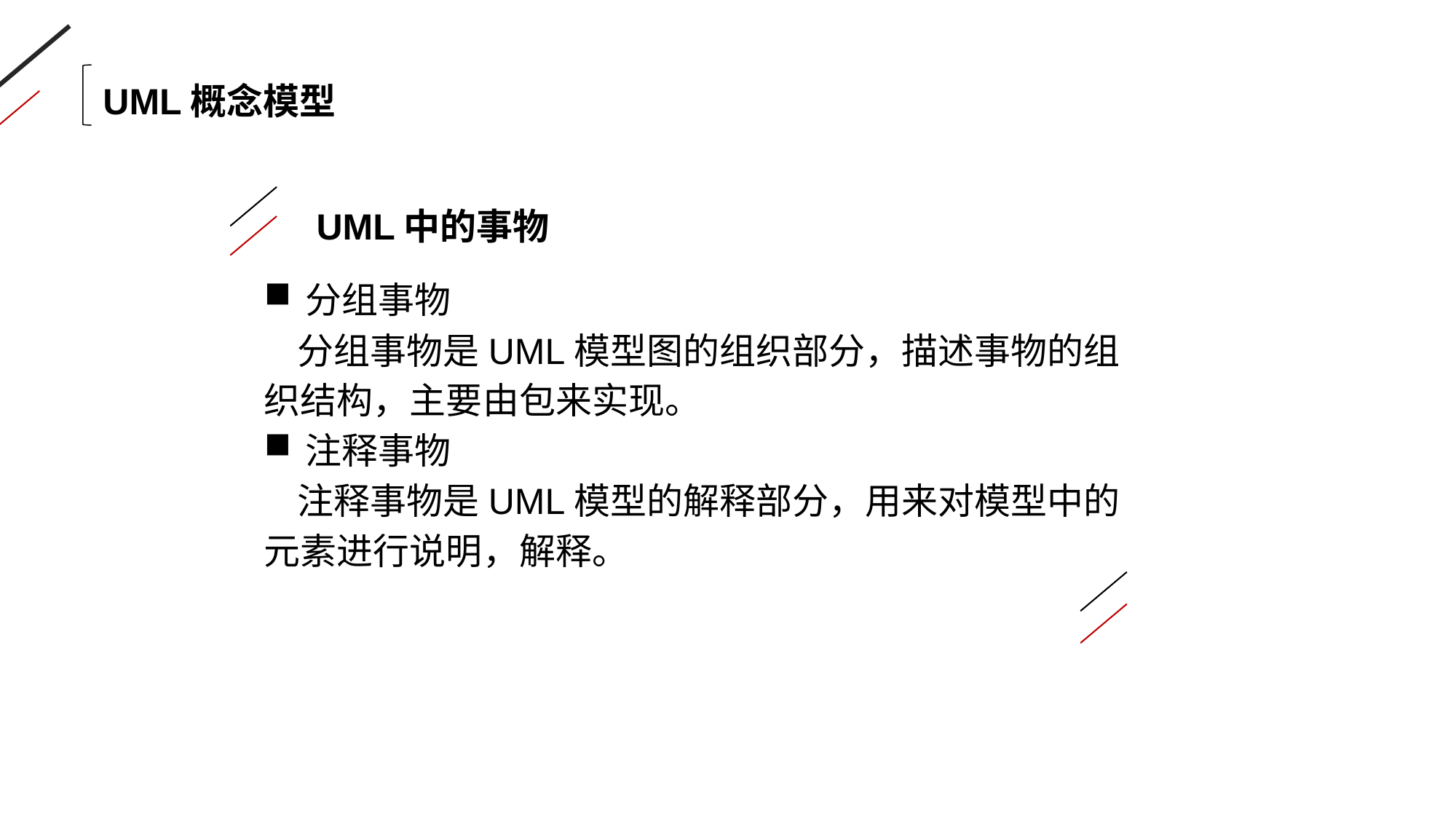

UML概念模型
UML中的事物

分组事物
   分组事物是UML模型图的组织部分，描述事物的组织结构，主要由包来实现。
注释事物
   注释事物是UML模型的解释部分，用来对模型中的元素进行说明，解释。